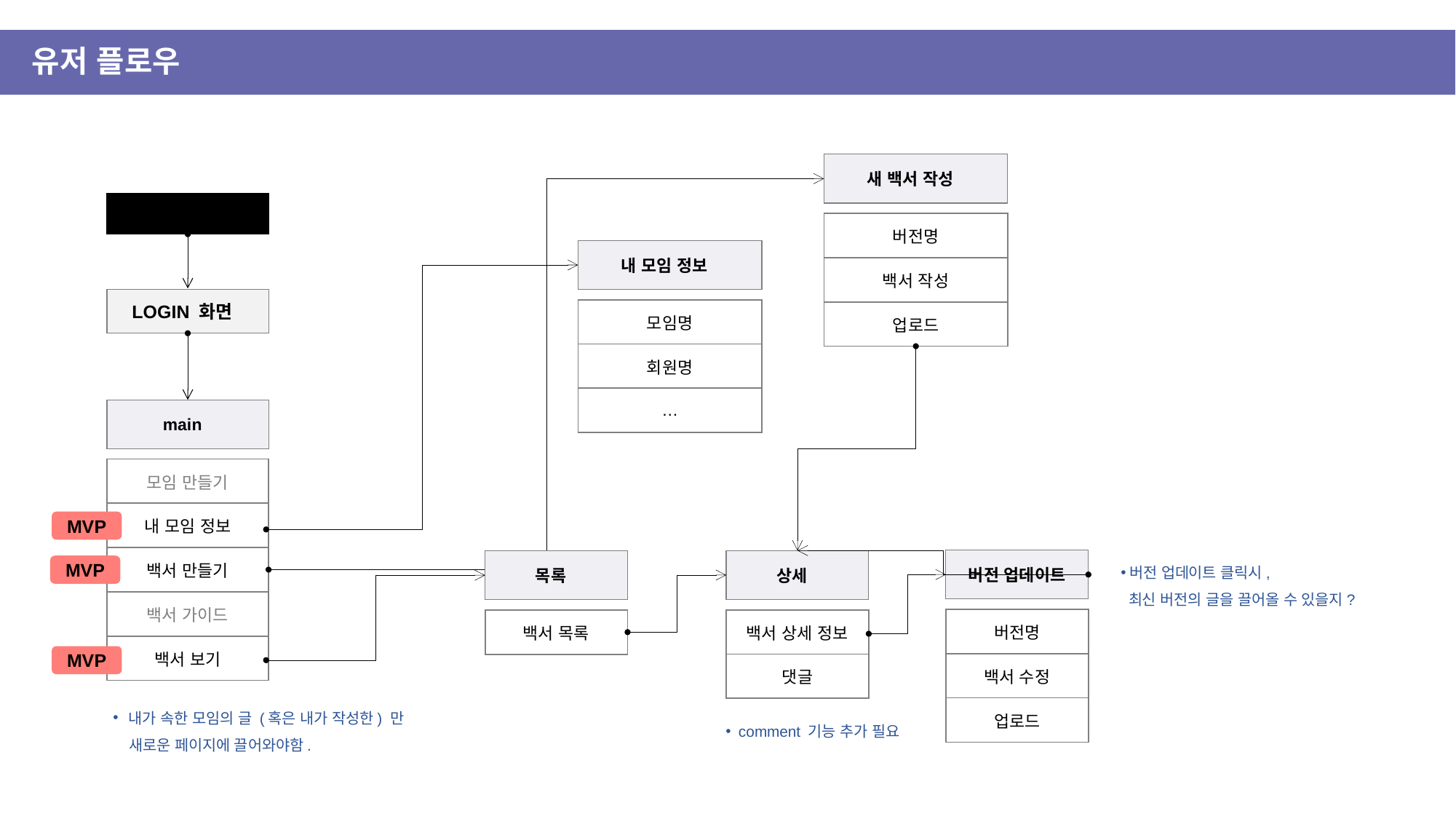

유저 플로우
새 백서 작성
백서 접근
| 버전명 |
| --- |
| 백서 작성 |
| 업로드 |
내 모임 정보
LOGIN 화면
| 모임명 |
| --- |
| 회원명 |
| … |
main
| 모임 만들기 |
| --- |
| 내 모임 정보 |
| 백서 만들기 |
| 백서 가이드 |
| 백서 보기 |

MVP
버전 업데이트 클릭시,
 최신 버전의 글을 끌어올 수 있을지?
버전 업데이트
상세
목록
MVP
| 버전명 |
| --- |
| 백서 수정 |
| 업로드 |
| 백서 상세 정보 |
| --- |
| 댓글 |
| 백서 목록 |
| --- |
MVP
 내가 속한 모임의 글 (혹은 내가 작성한) 만
   새로운 페이지에 끌어와야함.
 comment 기능 추가 필요